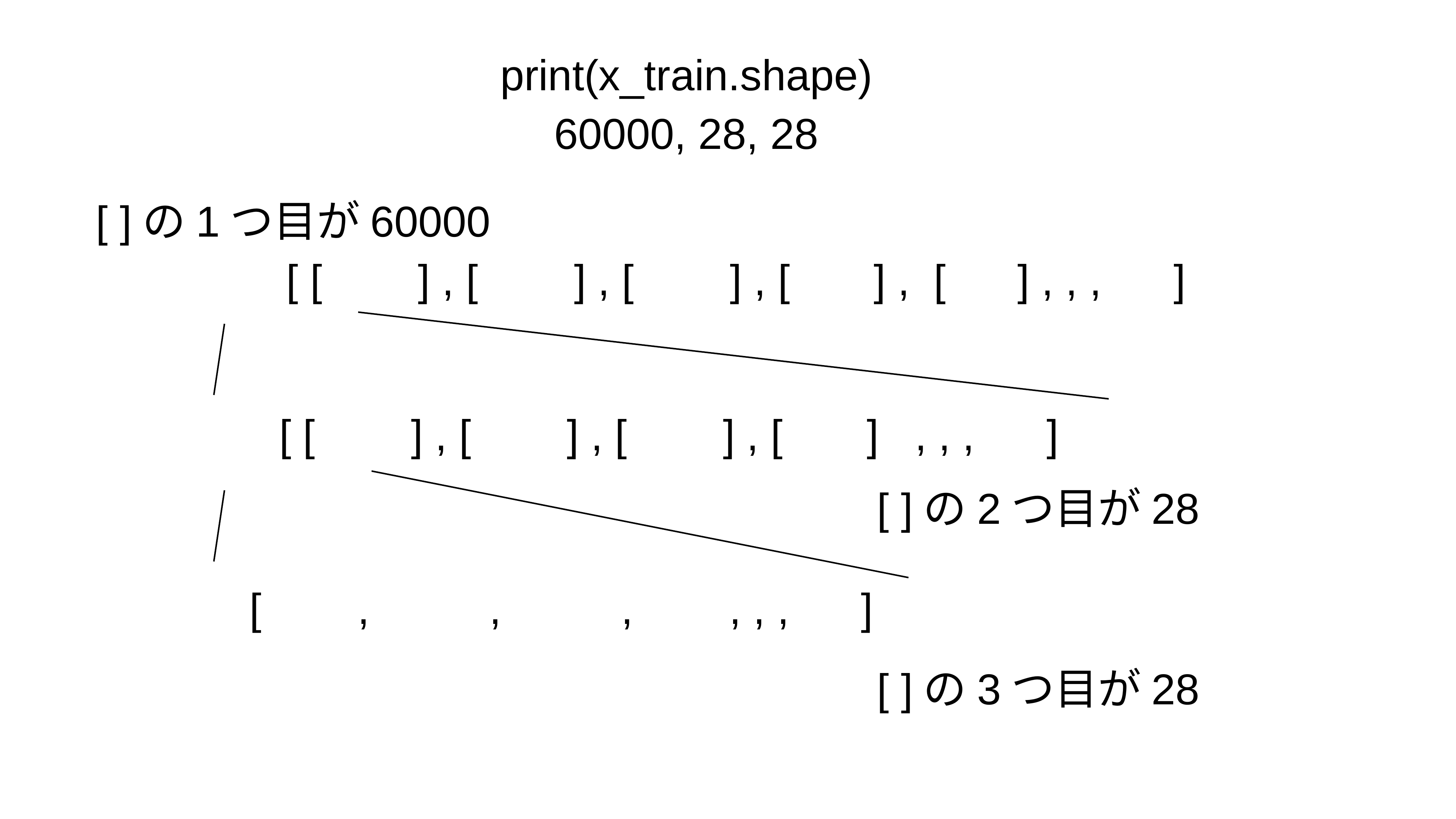

print(x_train.shape)
60000, 28, 28
[ ]の1つ目が60000
[ [        ] , [        ] , [        ] , [       ] ,  [      ] , , ,      ]
[ [        ] , [        ] , [        ] , [       ]   , , ,      ]
[ ]の2つ目が28
[        ,          ,          ,        , , ,      ]
[ ]の3つ目が28